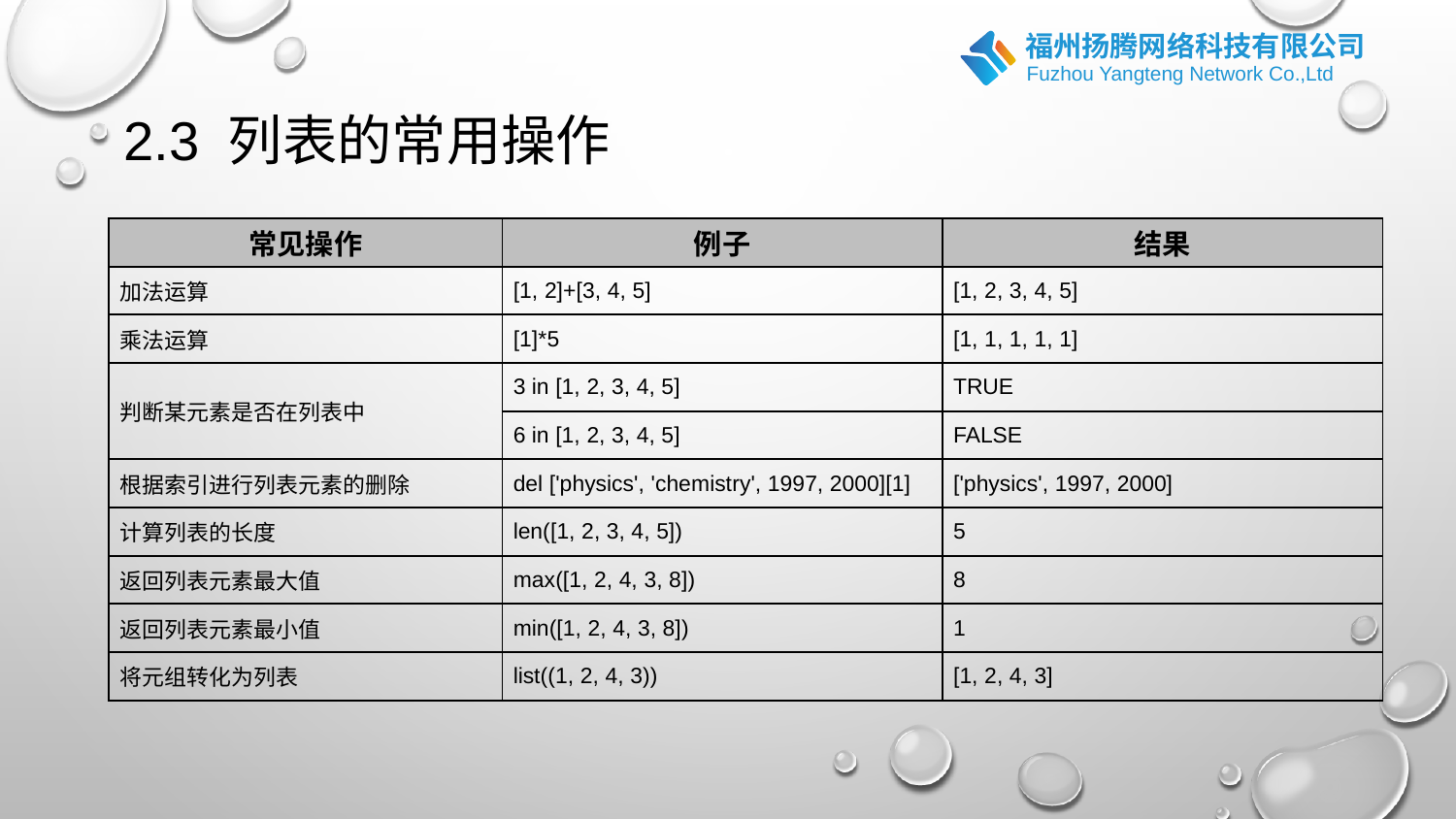

# 2.3 列表的常用操作

| 常见操作 | 例子 | 结果 |
| --- | --- | --- |
| 加法运算 | [1, 2]+[3, 4, 5] | [1, 2, 3, 4, 5] |
| 乘法运算 | [1]\*5 | [1, 1, 1, 1, 1] |
| 判断某元素是否在列表中 | 3 in [1, 2, 3, 4, 5] | TRUE |
|  | 6 in [1, 2, 3, 4, 5] | FALSE |
| 根据索引进行列表元素的删除 | del ['physics', 'chemistry', 1997, 2000][1] | ['physics', 1997, 2000] |
| 计算列表的长度 | len([1, 2, 3, 4, 5]) | 5 |
| 返回列表元素最大值 | max([1, 2, 4, 3, 8]) | 8 |
| 返回列表元素最小值 | min([1, 2, 4, 3, 8]) | 1 |
| 将元组转化为列表 | list((1, 2, 4, 3)) | [1, 2, 4, 3] |